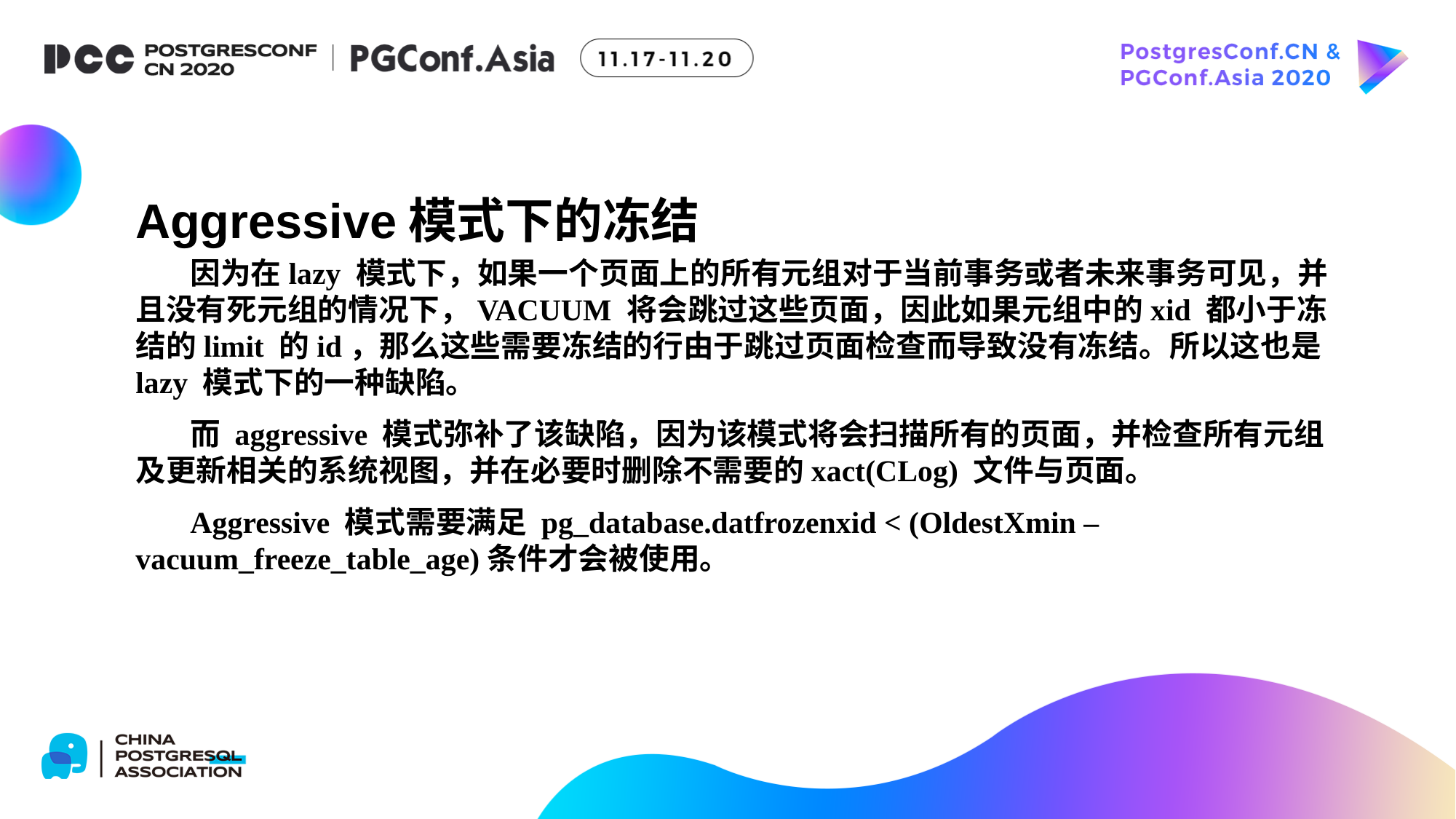

Aggressive模式下的冻结
因为在lazy 模式下，如果一个页面上的所有元组对于当前事务或者未来事务可见，并且没有死元组的情况下，VACUUM 将会跳过这些页面，因此如果元组中的xid 都小于冻结的limit 的id，那么这些需要冻结的行由于跳过页面检查而导致没有冻结。所以这也是lazy 模式下的一种缺陷。
而 aggressive 模式弥补了该缺陷，因为该模式将会扫描所有的页面，并检查所有元组及更新相关的系统视图，并在必要时删除不需要的xact(CLog) 文件与页面。
Aggressive 模式需要满足 pg_database.datfrozenxid < (OldestXmin – vacuum_freeze_table_age)条件才会被使用。